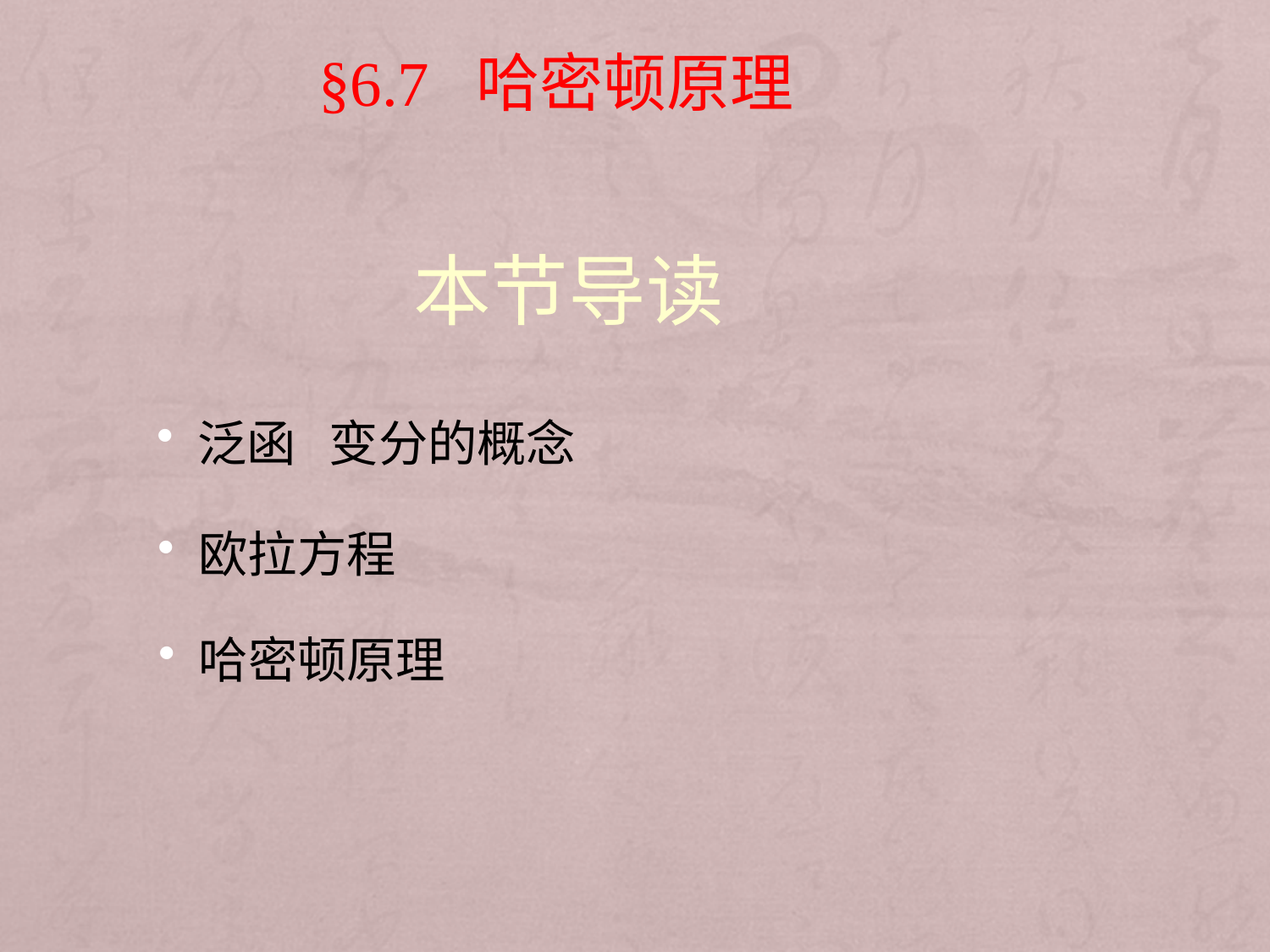

§6.7  哈密顿原理
本节导读
 泛函   变分的概念
 欧拉方程
 哈密顿原理